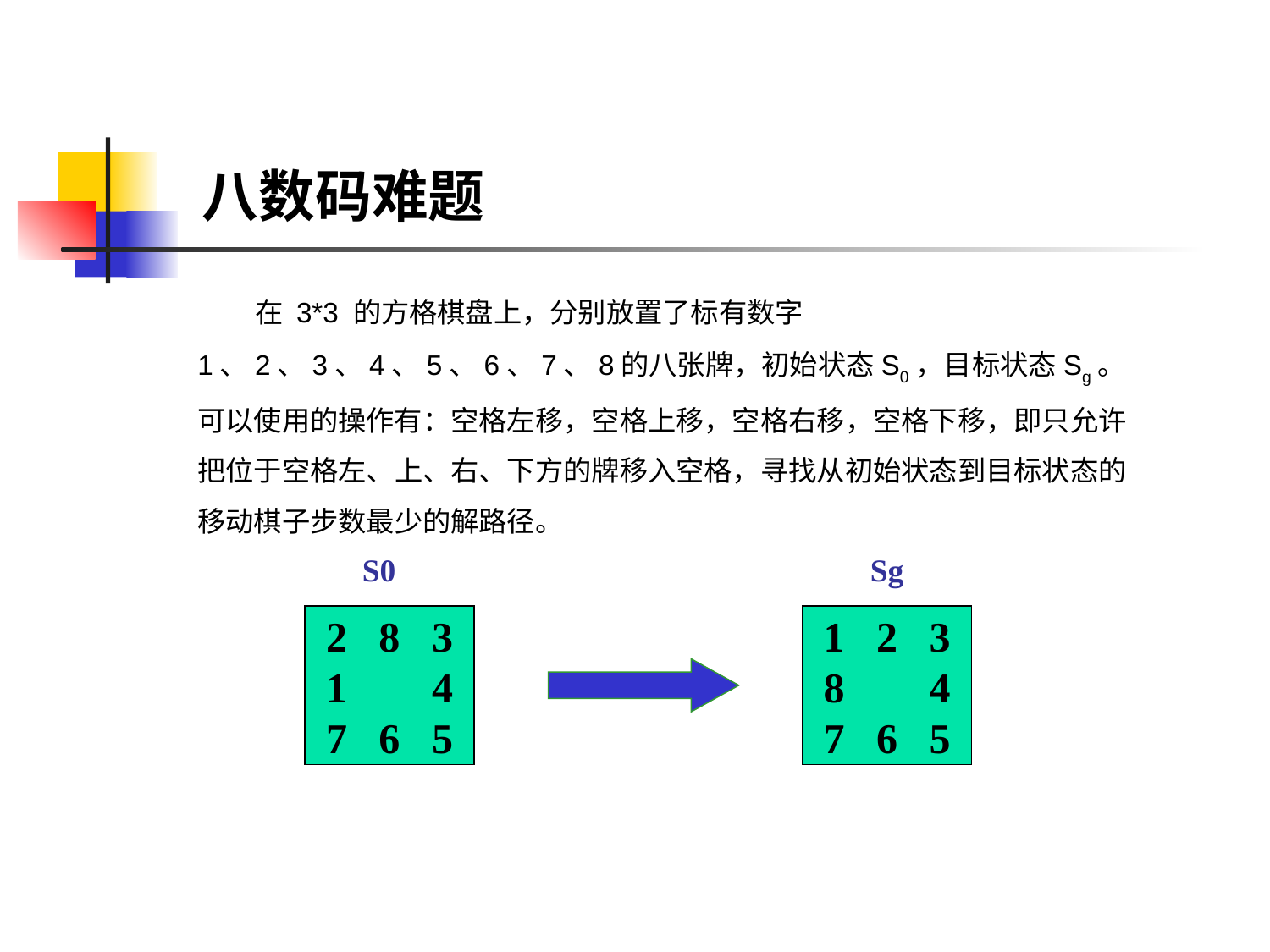

八数码难题
        在 3*3 的方格棋盘上，分别放置了标有数字1、2、3、4、5、6、7、8的八张牌，初始状态S0，目标状态Sg。可以使用的操作有：空格左移，空格上移，空格右移，空格下移，即只允许把位于空格左、上、右、下方的牌移入空格，寻找从初始状态到目标状态的移动棋子步数最少的解路径。
S0
Sg
2   8   3
    4
7   6   5
1   2   3
8        4
7   6   5